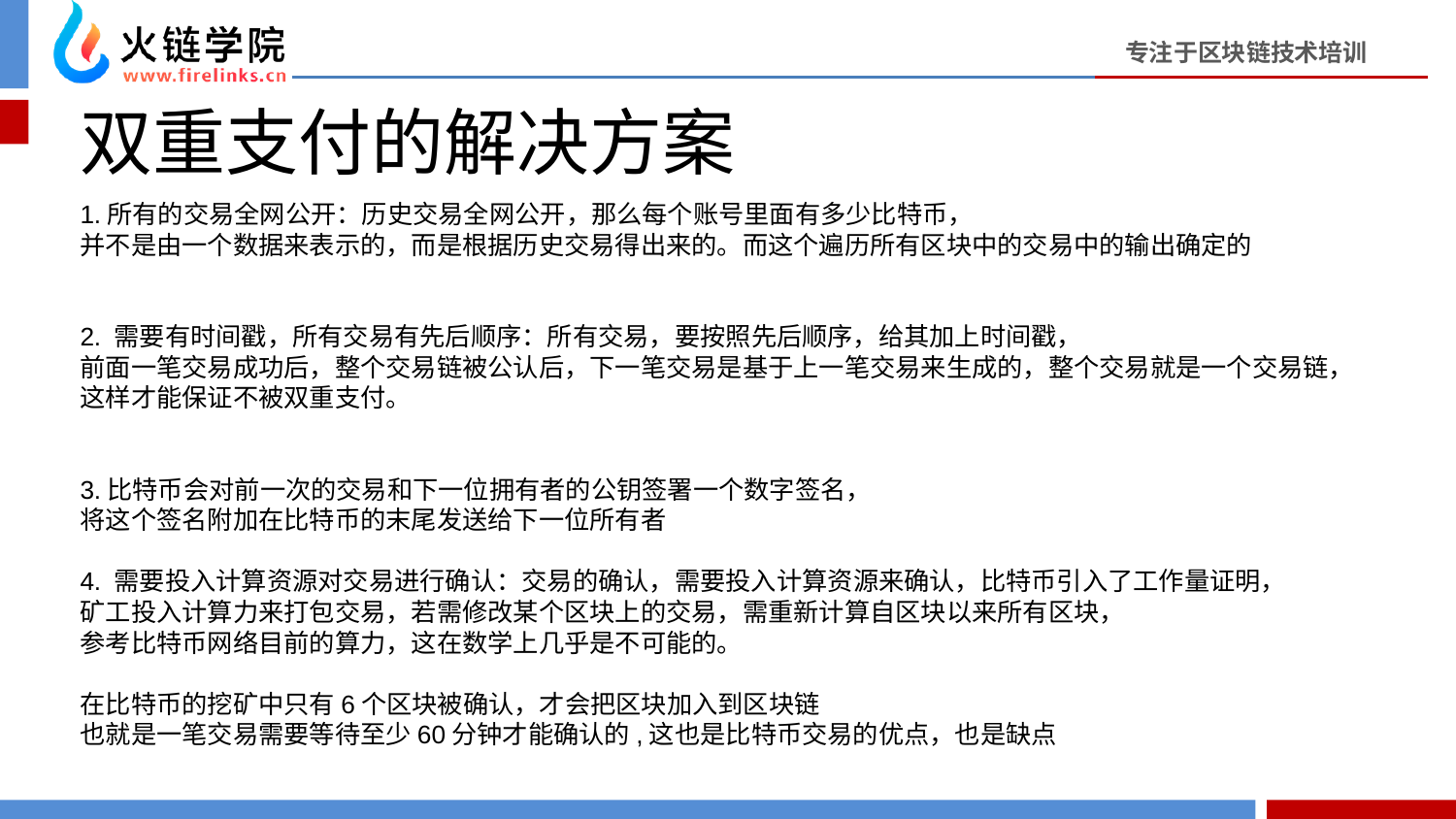

# 双重支付的解决方案
1.所有的交易全网公开：历史交易全网公开，那么每个账号里面有多少比特币，
并不是由一个数据来表示的，而是根据历史交易得出来的。而这个遍历所有区块中的交易中的输出确定的

2. 需要有时间戳，所有交易有先后顺序：所有交易，要按照先后顺序，给其加上时间戳，
前面一笔交易成功后，整个交易链被公认后，下一笔交易是基于上一笔交易来生成的，整个交易就是一个交易链，
这样才能保证不被双重支付。

3.比特币会对前一次的交易和下一位拥有者的公钥签署一个数字签名，
将这个签名附加在比特币的末尾发送给下一位所有者

4. 需要投入计算资源对交易进行确认：交易的确认，需要投入计算资源来确认，比特币引入了工作量证明，
矿工投入计算力来打包交易，若需修改某个区块上的交易，需重新计算自区块以来所有区块，
参考比特币网络目前的算力，这在数学上几乎是不可能的。

在比特币的挖矿中只有6个区块被确认，才会把区块加入到区块链
也就是一笔交易需要等待至少60分钟才能确认的,这也是比特币交易的优点，也是缺点
26